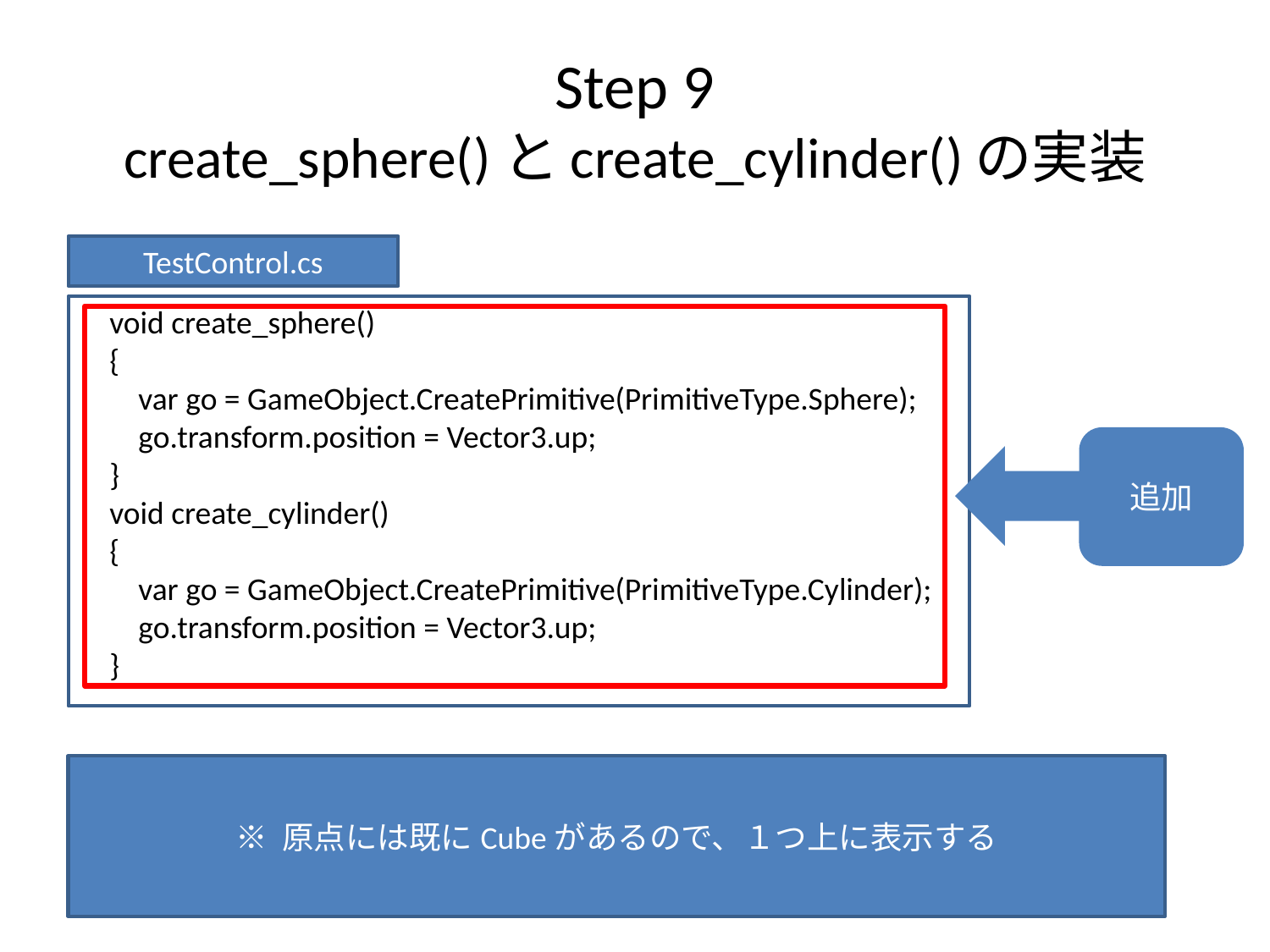

# Step 9 create_sphere()とcreate_cylinder()の実装
TestControl.cs
    void create_sphere()
    {
        var go = GameObject.CreatePrimitive(PrimitiveType.Sphere);
        go.transform.position = Vector3.up;
    }
    void create_cylinder()
    {
        var go = GameObject.CreatePrimitive(PrimitiveType.Cylinder);
        go.transform.position = Vector3.up;
    }

追加

※ 原点には既にCubeがあるので、１つ上に表示する